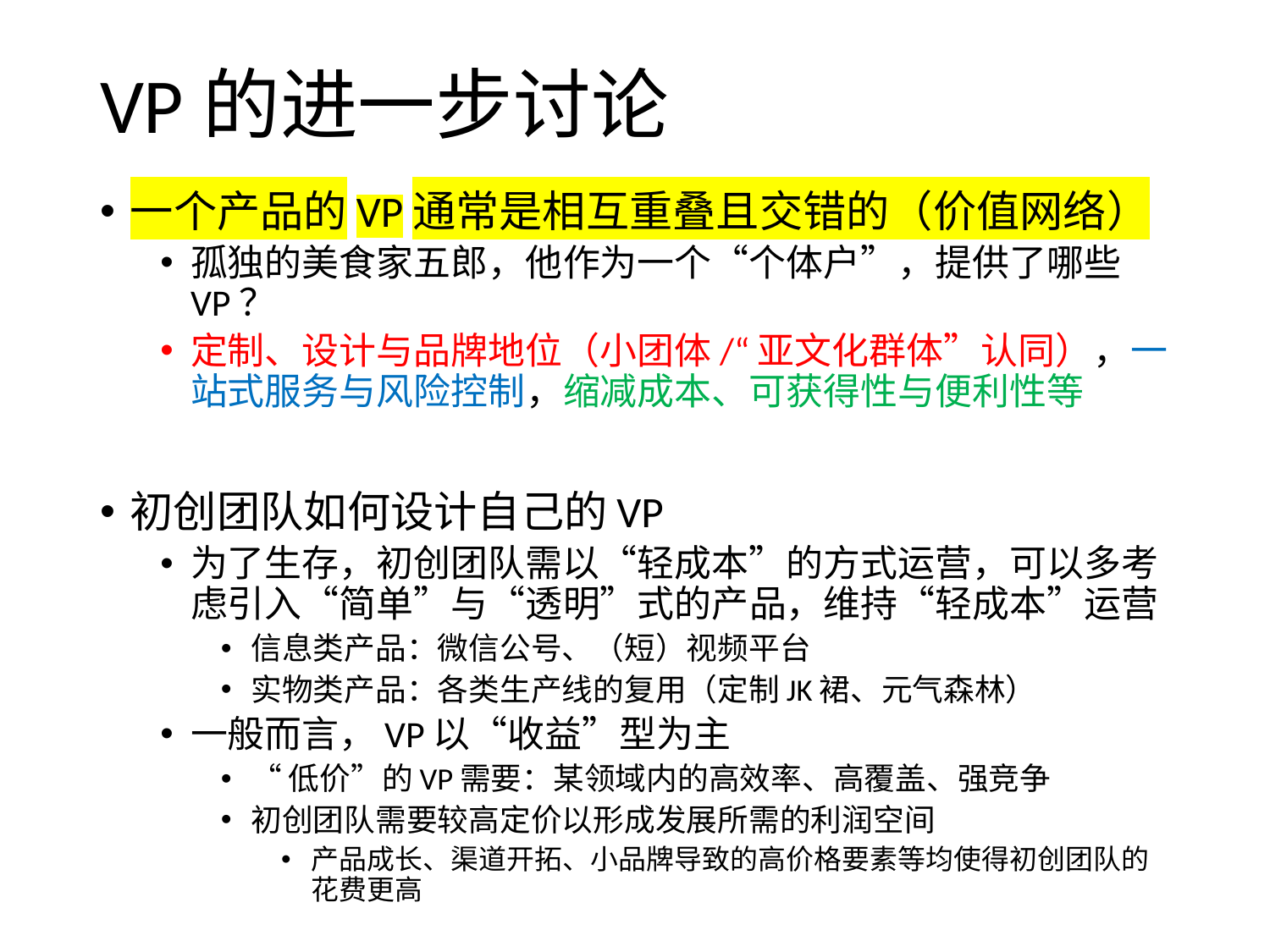

# VP的进一步讨论
一个产品的VP通常是相互重叠且交错的（价值网络）
孤独的美食家五郎，他作为一个“个体户”，提供了哪些VP？
定制、设计与品牌地位（小团体/“亚文化群体”认同），一站式服务与风险控制，缩减成本、可获得性与便利性等

初创团队如何设计自己的VP
为了生存，初创团队需以“轻成本”的方式运营，可以多考虑引入“简单”与“透明”式的产品，维持“轻成本”运营
信息类产品：微信公号、（短）视频平台
实物类产品：各类生产线的复用（定制JK裙、元气森林）
一般而言，VP以“收益”型为主
“低价”的VP需要：某领域内的高效率、高覆盖、强竞争
初创团队需要较高定价以形成发展所需的利润空间
产品成长、渠道开拓、小品牌导致的高价格要素等均使得初创团队的花费更高